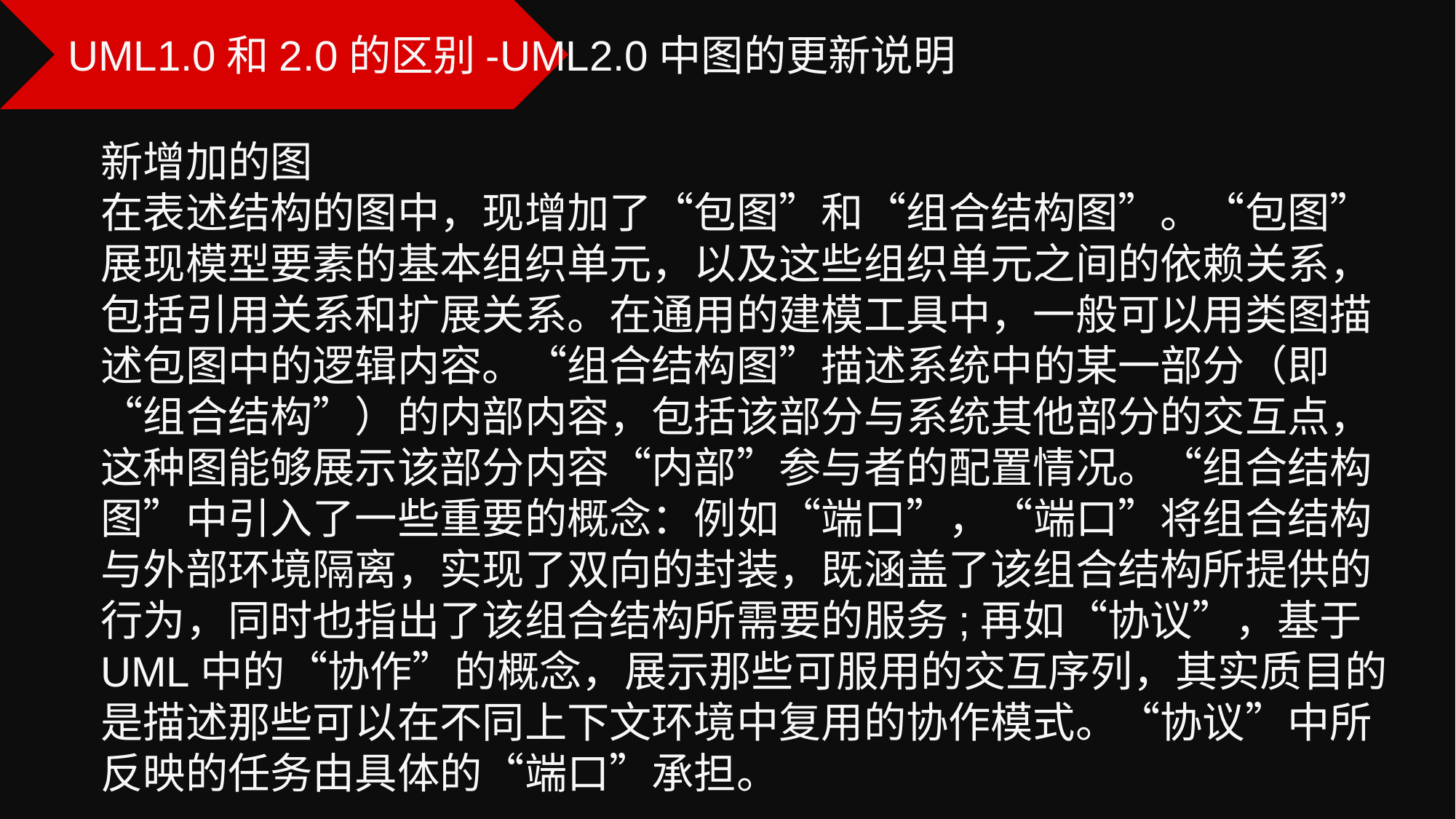

UML1.0和2.0的区别-UML2.0中图的更新说明
新增加的图
在表述结构的图中，现增加了“包图”和“组合结构图”。“包图”展现模型要素的基本组织单元，以及这些组织单元之间的依赖关系，包括引用关系和扩展关系。在通用的建模工具中，一般可以用类图描述包图中的逻辑内容。“组合结构图”描述系统中的某一部分（即“组合结构”）的内部内容，包括该部分与系统其他部分的交互点，这种图能够展示该部分内容“内部”参与者的配置情况。“组合结构图”中引入了一些重要的概念：例如“端口”，“端口”将组合结构与外部环境隔离，实现了双向的封装，既涵盖了该组合结构所提供的行为，同时也指出了该组合结构所需要的服务;再如“协议”，基于UML中的“协作”的概念，展示那些可服用的交互序列，其实质目的是描述那些可以在不同上下文环境中复用的协作模式。“协议”中所反映的任务由具体的“端口”承担。